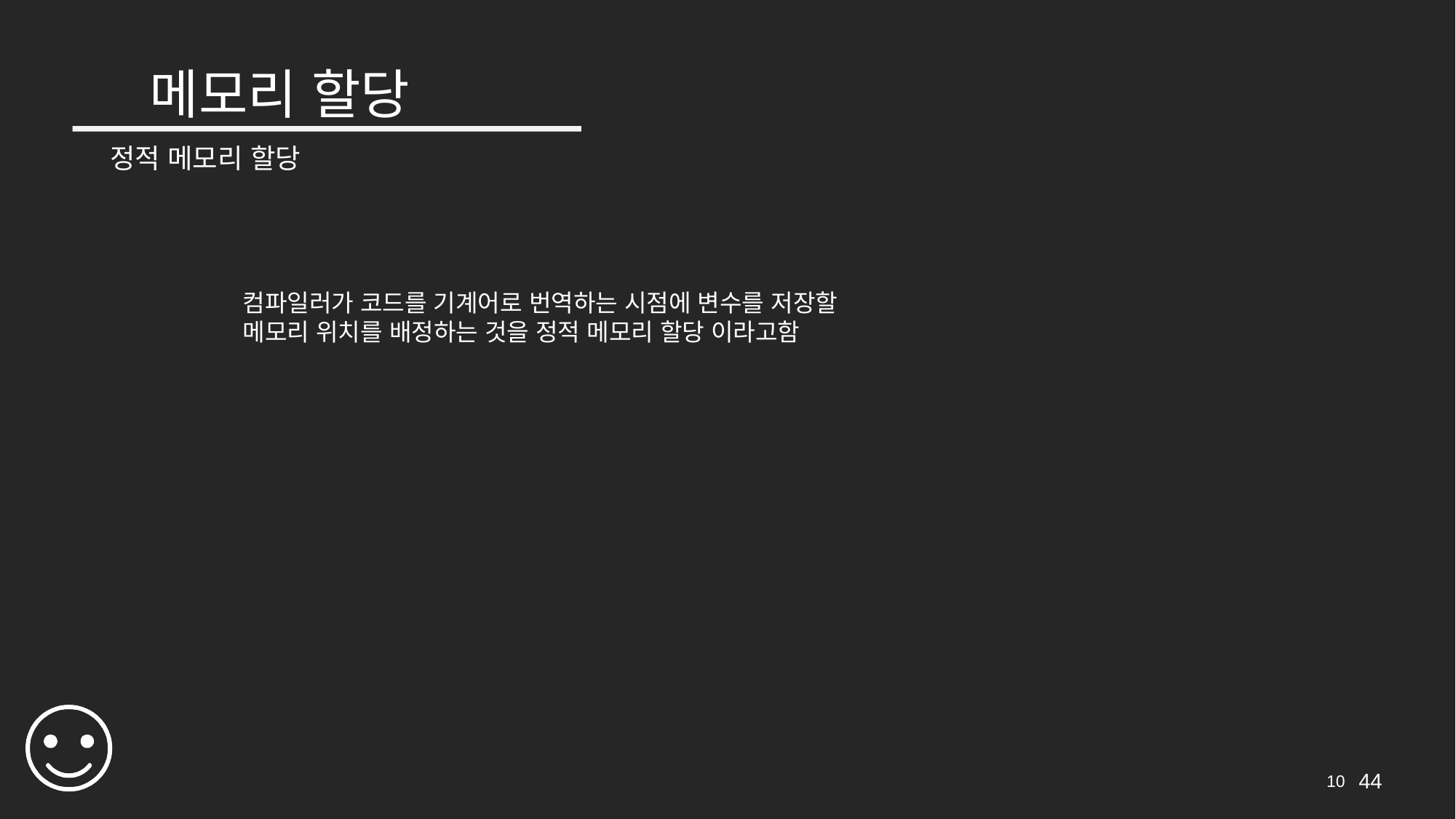

# 메모리 할당

정적 메모리 할당
컴파일러가 코드를 기계어로 번역하는 시점에 변수를 저장할
메모리 위치를 배정하는 것을 정적 메모리 할당 이라고함
10